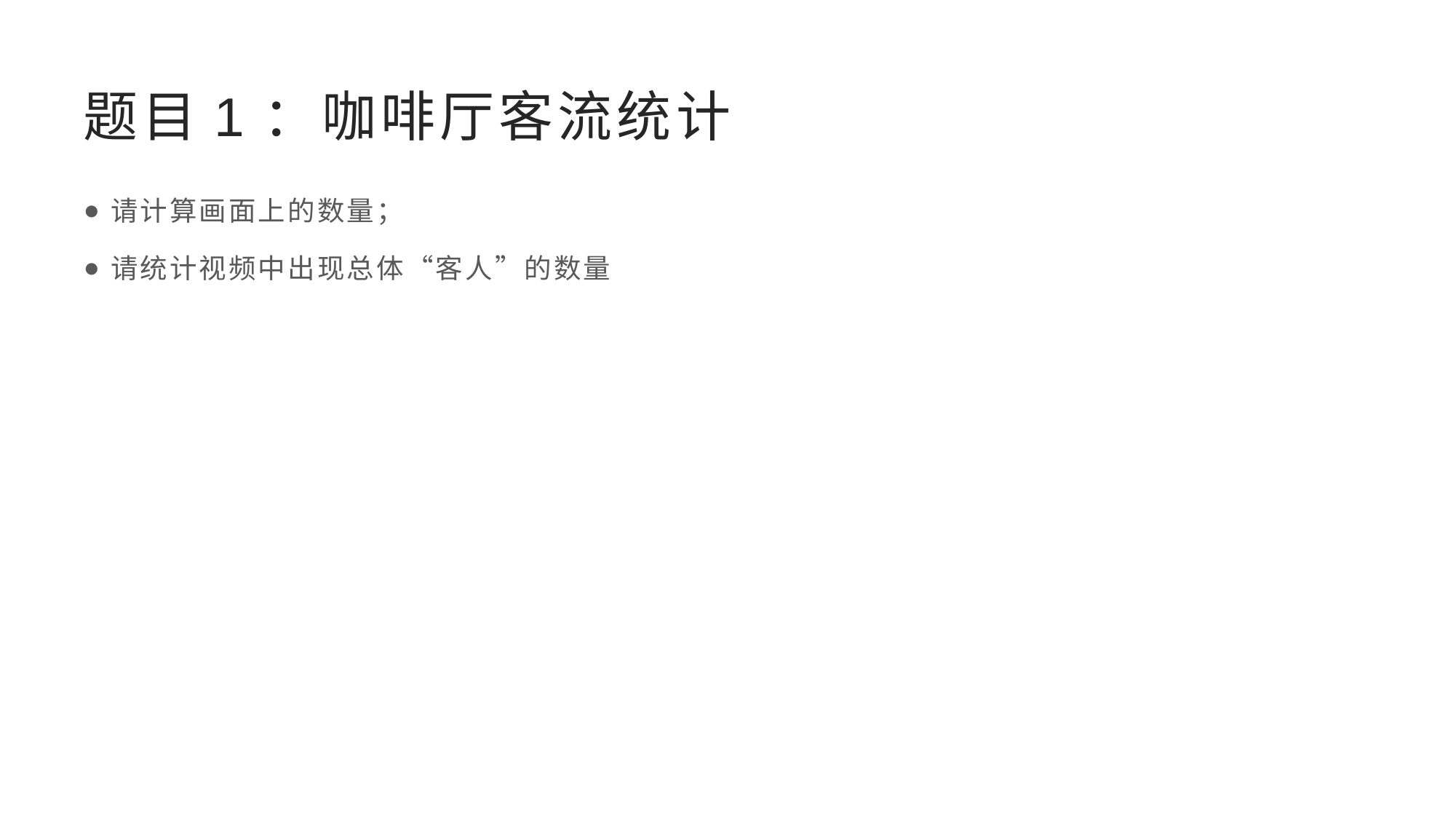

# 题目1：咖啡厅客流统计
请计算画面上的数量；
请统计视频中出现总体“客人”的数量